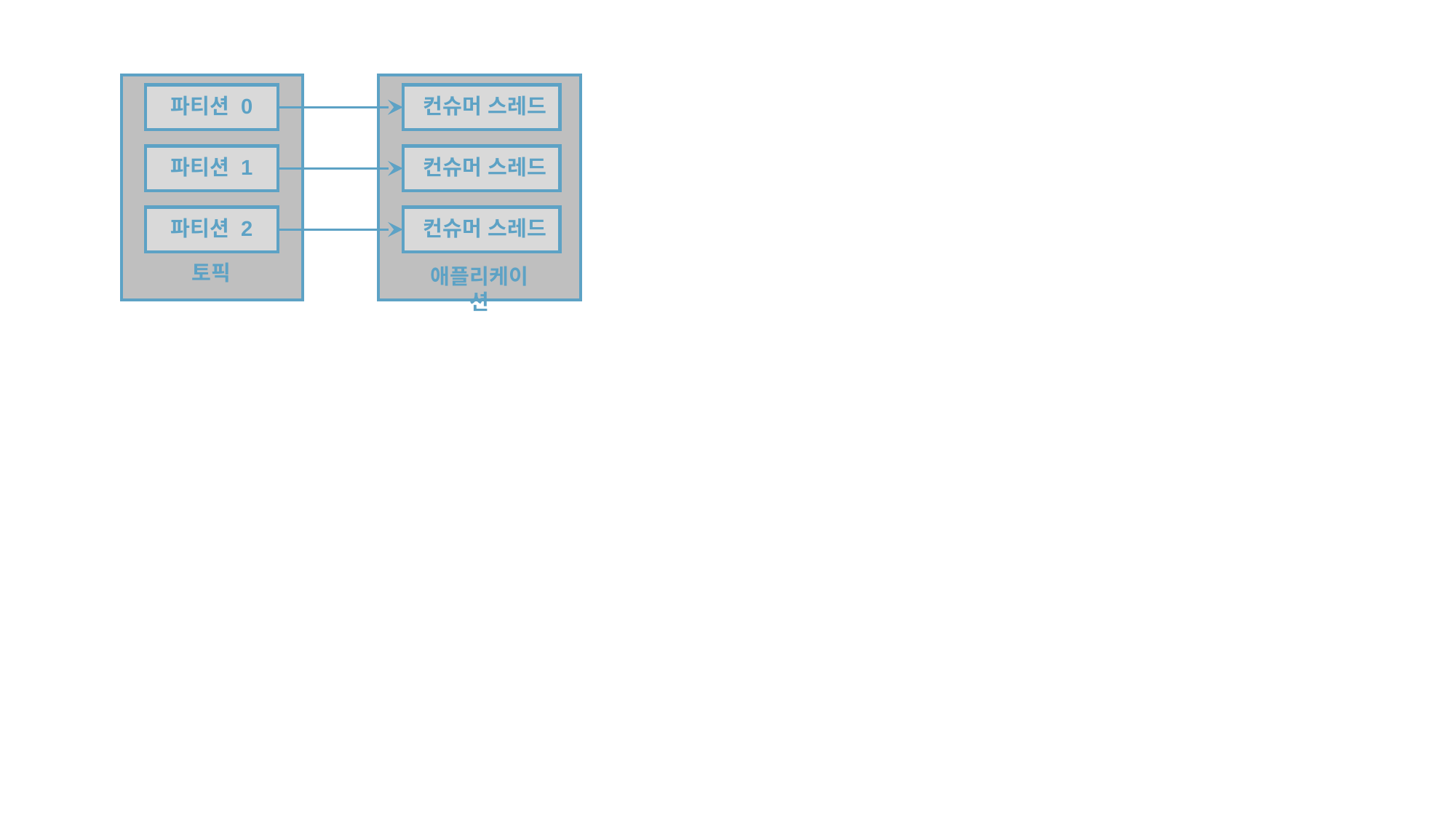

파티션 0
컨슈머 스레드

파티션 1
컨슈머 스레드

파티션 2
컨슈머 스레드
토픽
애플리케이션